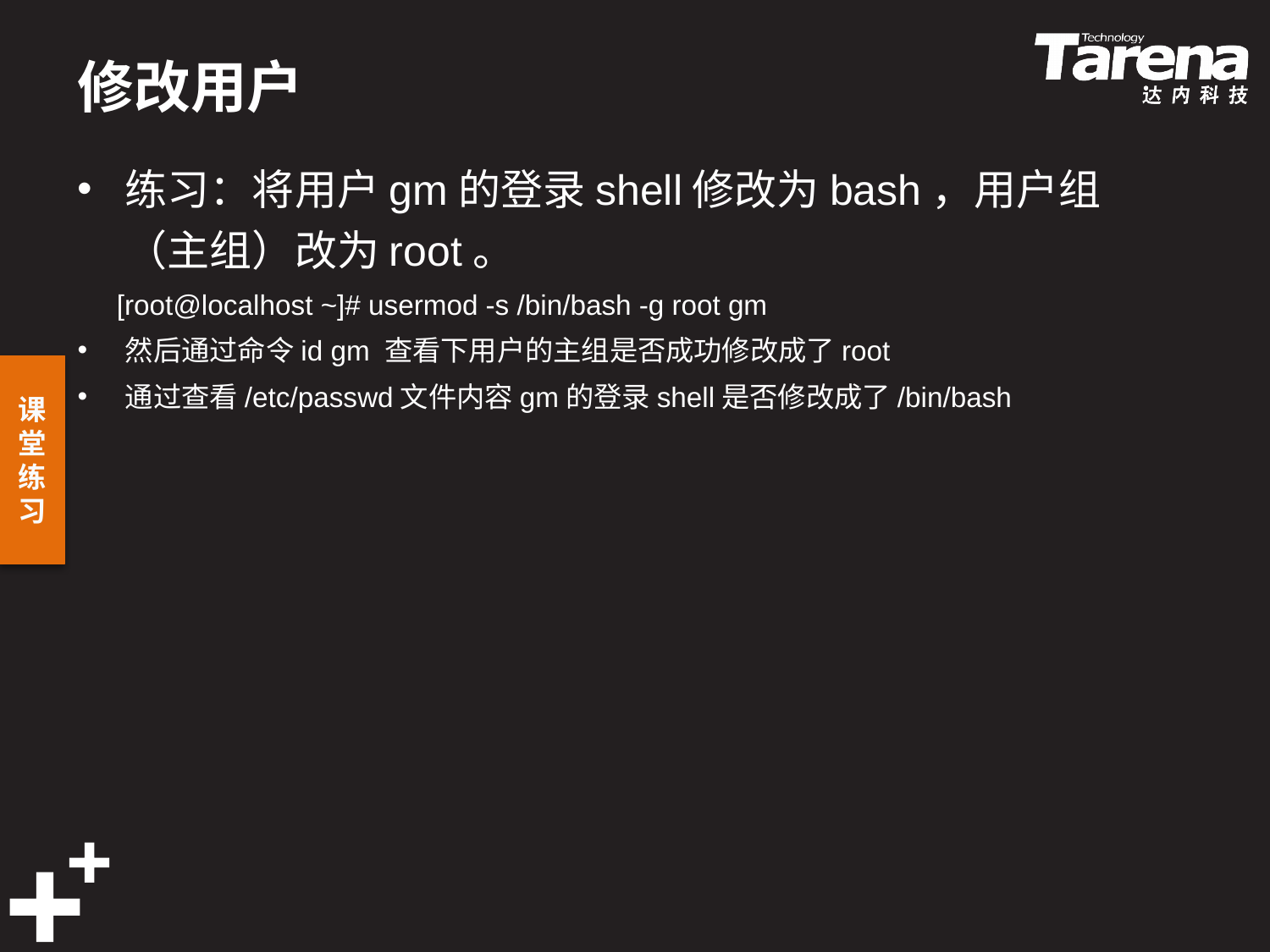

# 修改用户
练习：将用户gm的登录shell修改为bash，用户组（主组）改为root。
     [root@localhost ~]# usermod -s /bin/bash -g root gm
然后通过命令id gm 查看下用户的主组是否成功修改成了root
通过查看/etc/passwd文件内容gm的登录shell是否修改成了/bin/bash